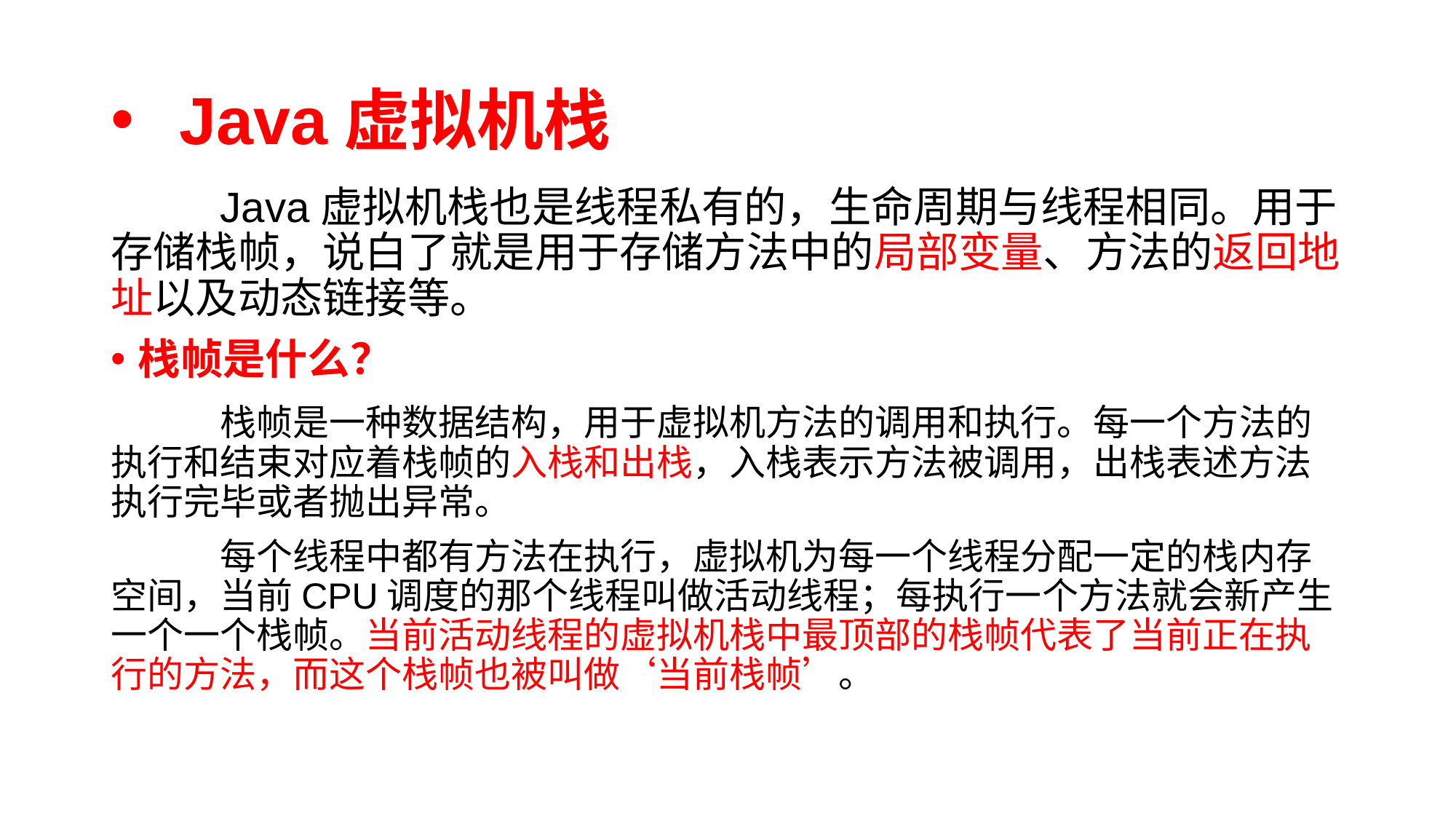

# Java虚拟机栈
	Java虚拟机栈也是线程私有的，生命周期与线程相同。用于存储栈帧，说白了就是用于存储方法中的局部变量、方法的返回地址以及动态链接等。
栈帧是什么？
	栈帧是一种数据结构，用于虚拟机方法的调用和执行。每一个方法的执行和结束对应着栈帧的入栈和出栈，入栈表示方法被调用，出栈表述方法执行完毕或者抛出异常。
	每个线程中都有方法在执行，虚拟机为每一个线程分配一定的栈内存空间，当前CPU调度的那个线程叫做活动线程；每执行一个方法就会新产生一个一个栈帧。当前活动线程的虚拟机栈中最顶部的栈帧代表了当前正在执行的方法，而这个栈帧也被叫做‘当前栈帧’。